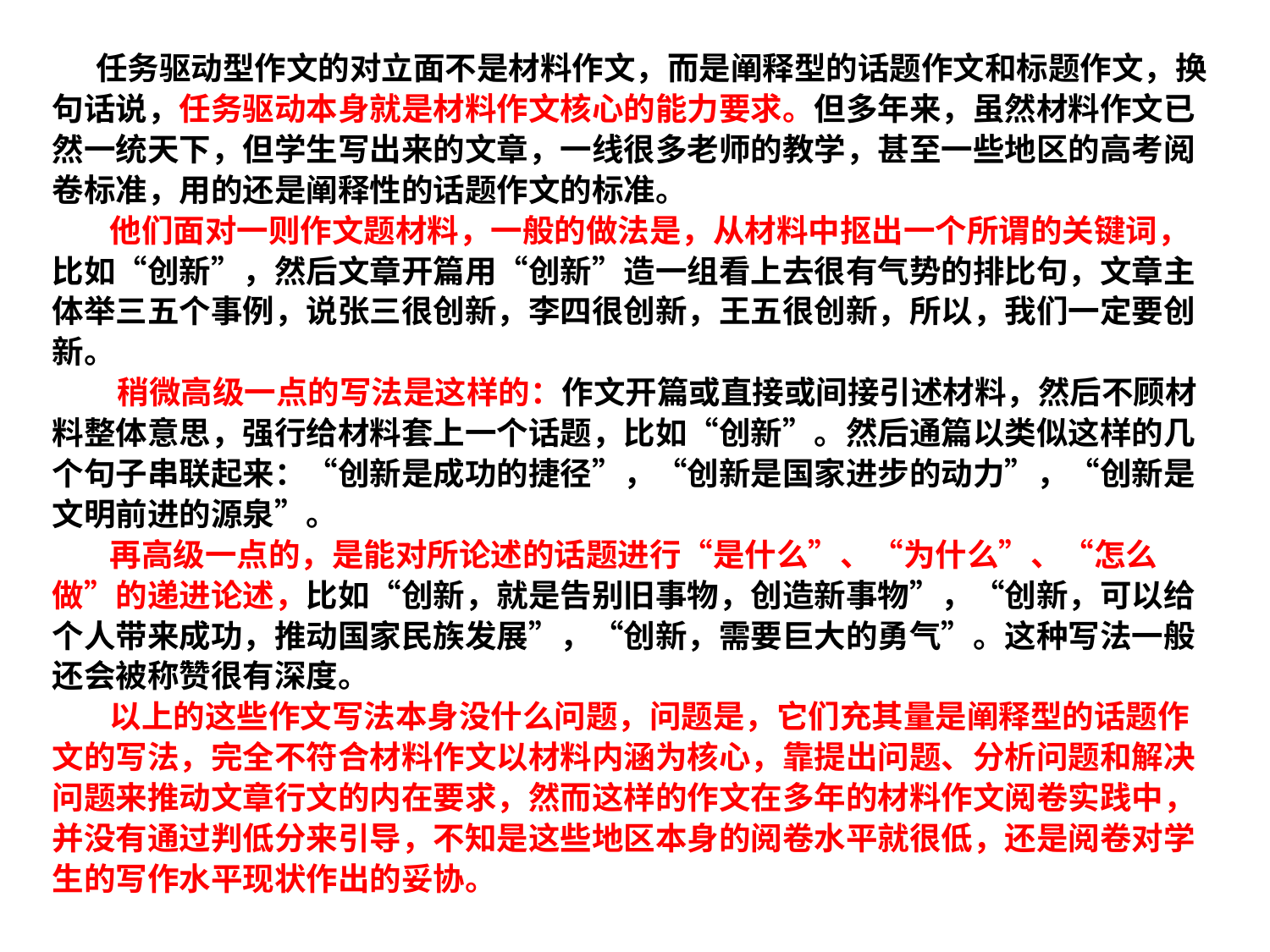

任务驱动型作文的对立面不是材料作文，而是阐释型的话题作文和标题作文，换句话说，任务驱动本身就是材料作文核心的能力要求。但多年来，虽然材料作文已然一统天下，但学生写出来的文章，一线很多老师的教学，甚至一些地区的高考阅卷标准，用的还是阐释性的话题作文的标准。
       他们面对一则作文题材料，一般的做法是，从材料中抠出一个所谓的关键词，比如“创新”，然后文章开篇用“创新”造一组看上去很有气势的排比句，文章主体举三五个事例，说张三很创新，李四很创新，王五很创新，所以，我们一定要创新。
        稍微高级一点的写法是这样的：作文开篇或直接或间接引述材料，然后不顾材料整体意思，强行给材料套上一个话题，比如“创新”。然后通篇以类似这样的几个句子串联起来：“创新是成功的捷径”，“创新是国家进步的动力”，“创新是文明前进的源泉”。
       再高级一点的，是能对所论述的话题进行“是什么”、“为什么”、“怎么做”的递进论述，比如“创新，就是告别旧事物，创造新事物”，“创新，可以给个人带来成功，推动国家民族发展”，“创新，需要巨大的勇气”。这种写法一般还会被称赞很有深度。
       以上的这些作文写法本身没什么问题，问题是，它们充其量是阐释型的话题作文的写法，完全不符合材料作文以材料内涵为核心，靠提出问题、分析问题和解决问题来推动文章行文的内在要求，然而这样的作文在多年的材料作文阅卷实践中，并没有通过判低分来引导，不知是这些地区本身的阅卷水平就很低，还是阅卷对学生的写作水平现状作出的妥协。